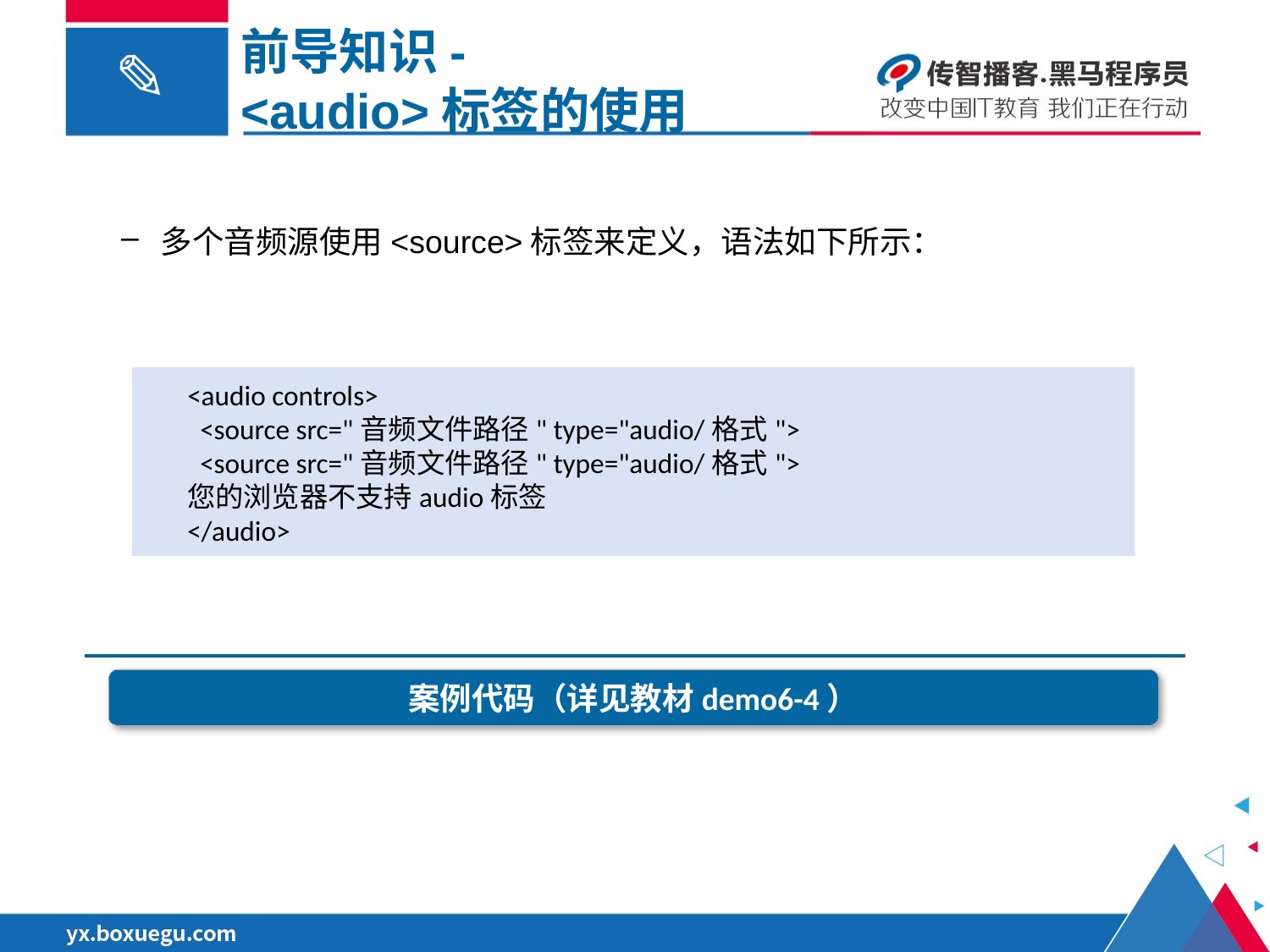

前导知识-
<audio>标签的使用
多个音频源使用<source>标签来定义，语法如下所示：

<audio controls>
  <source src="音频文件路径" type="audio/格式">
  <source src="音频文件路径" type="audio/格式">
您的浏览器不支持audio标签
</audio>
案例代码（详见教材demo6-4）